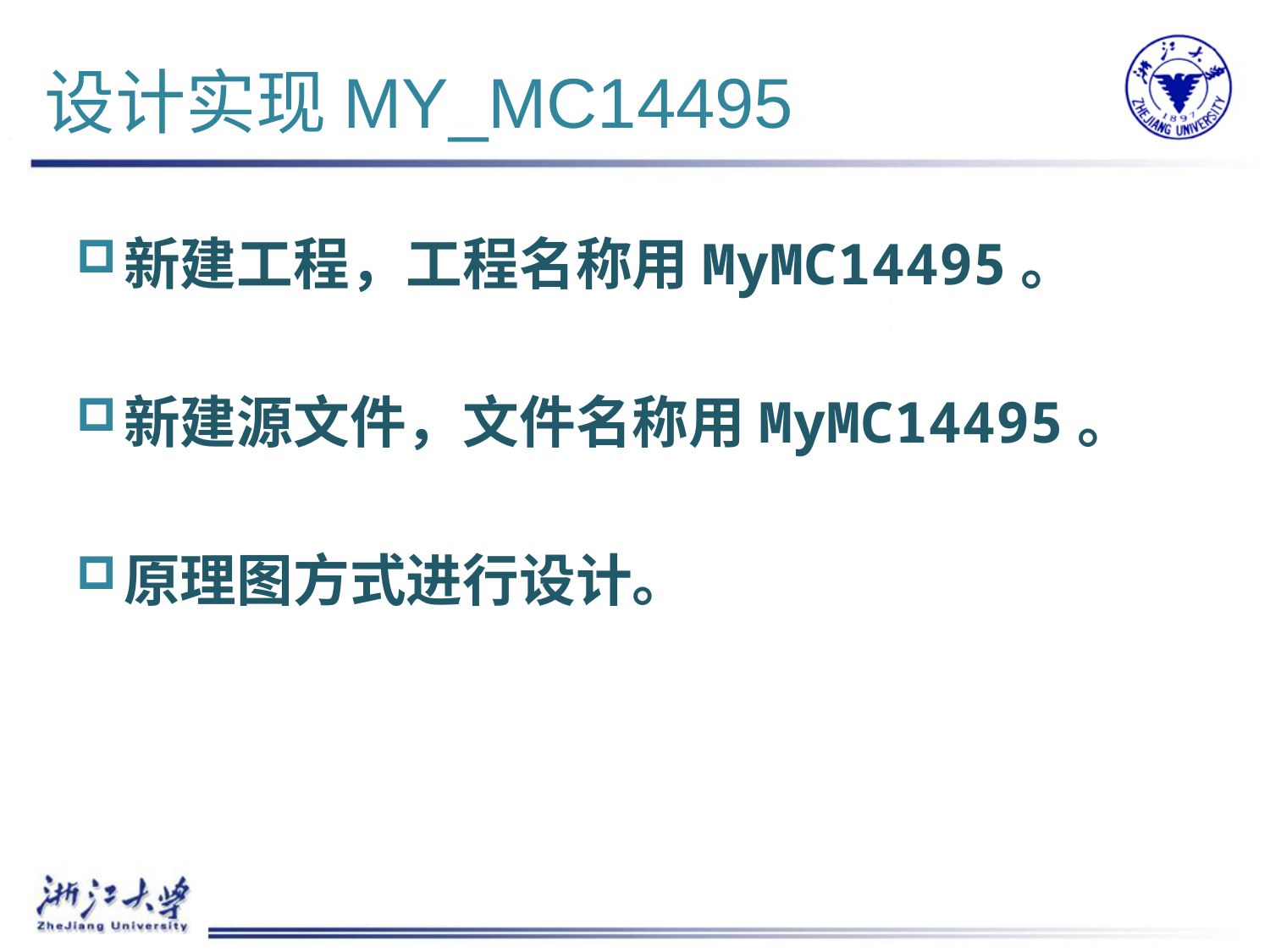

# 设计实现MY_MC14495
新建工程，工程名称用MyMC14495。

新建源文件，文件名称用MyMC14495。

原理图方式进行设计。